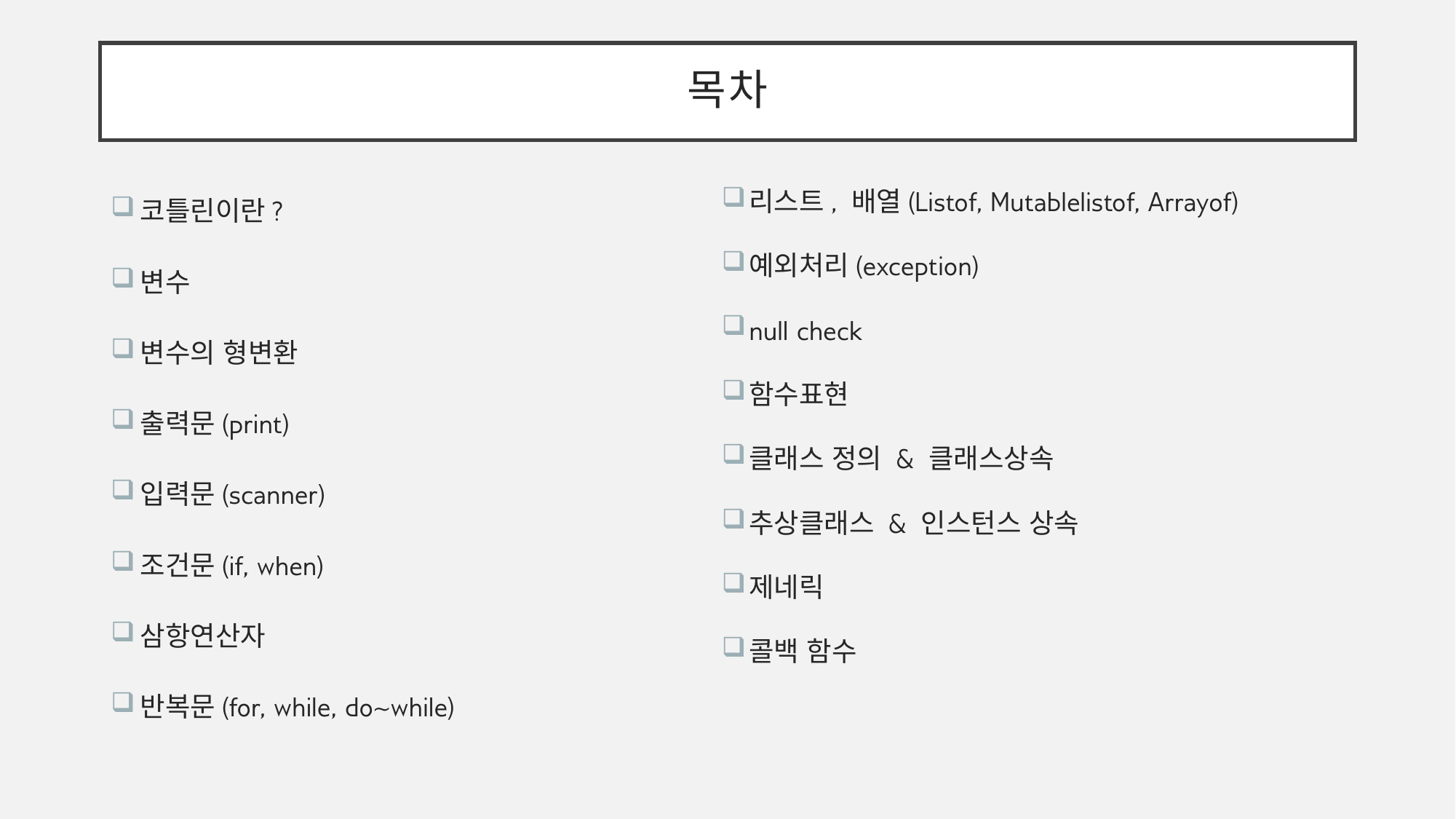

# 목차
리스트, 배열(Listof, Mutablelistof, Arrayof)
예외처리(exception)
null check
함수표현
클래스 정의 & 클래스상속
추상클래스 & 인스턴스 상속
제네릭
콜백 함수

코틀린이란?
변수
변수의 형변환
출력문(print)
입력문(scanner)
조건문(if, when)
삼항연산자
반복문(for, while, do~while)